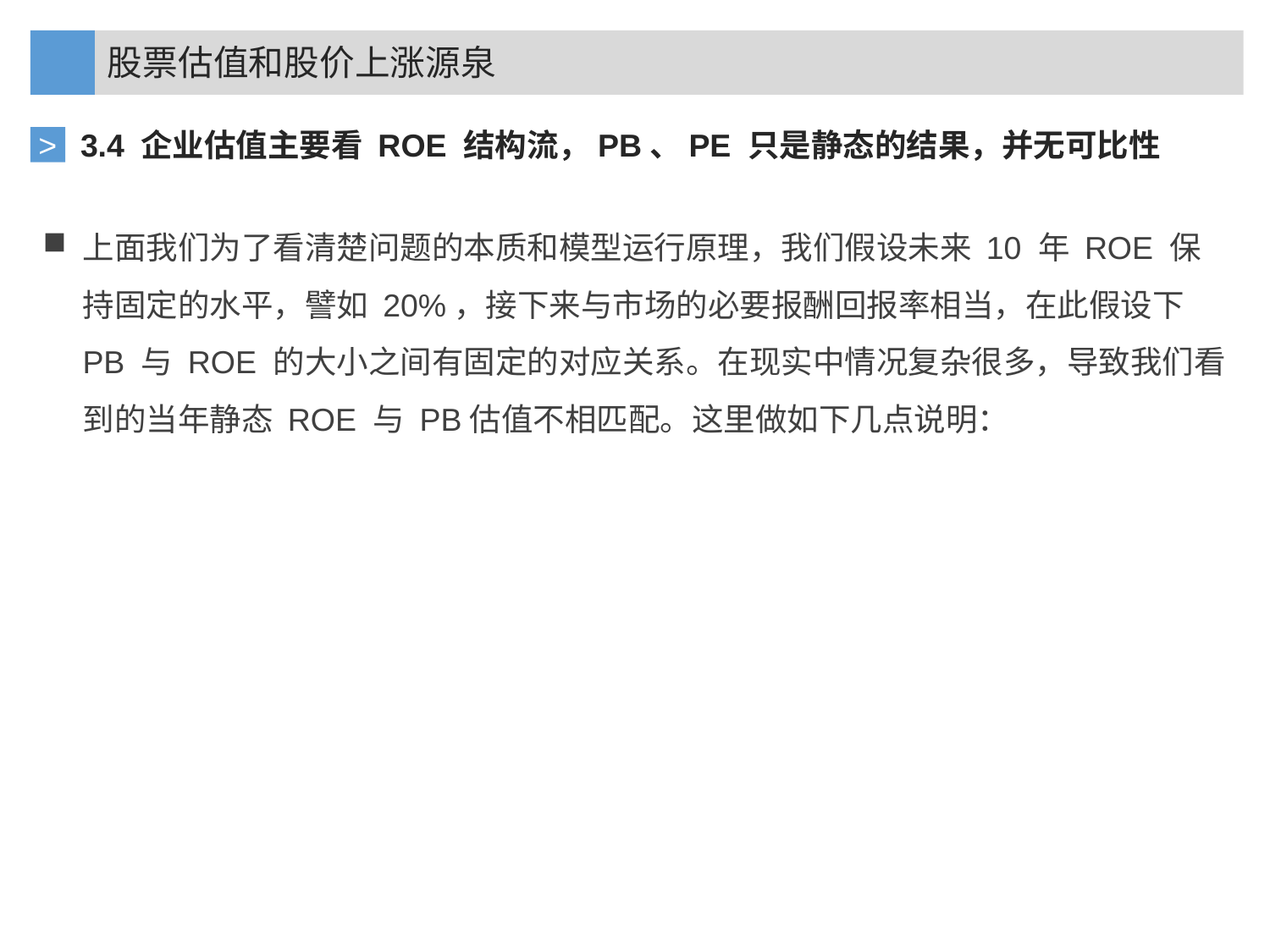

股票估值和股价上涨源泉
3.4 企业估值主要看 ROE 结构流，PB、PE 只是静态的结果，并无可比性
>
上面我们为了看清楚问题的本质和模型运行原理，我们假设未来 10 年 ROE 保持固定的水平，譬如 20%，接下来与市场的必要报酬回报率相当，在此假设下 PB 与 ROE 的大小之间有固定的对应关系。在现实中情况复杂很多，导致我们看到的当年静态 ROE 与 PB估值不相匹配。这里做如下几点说明：